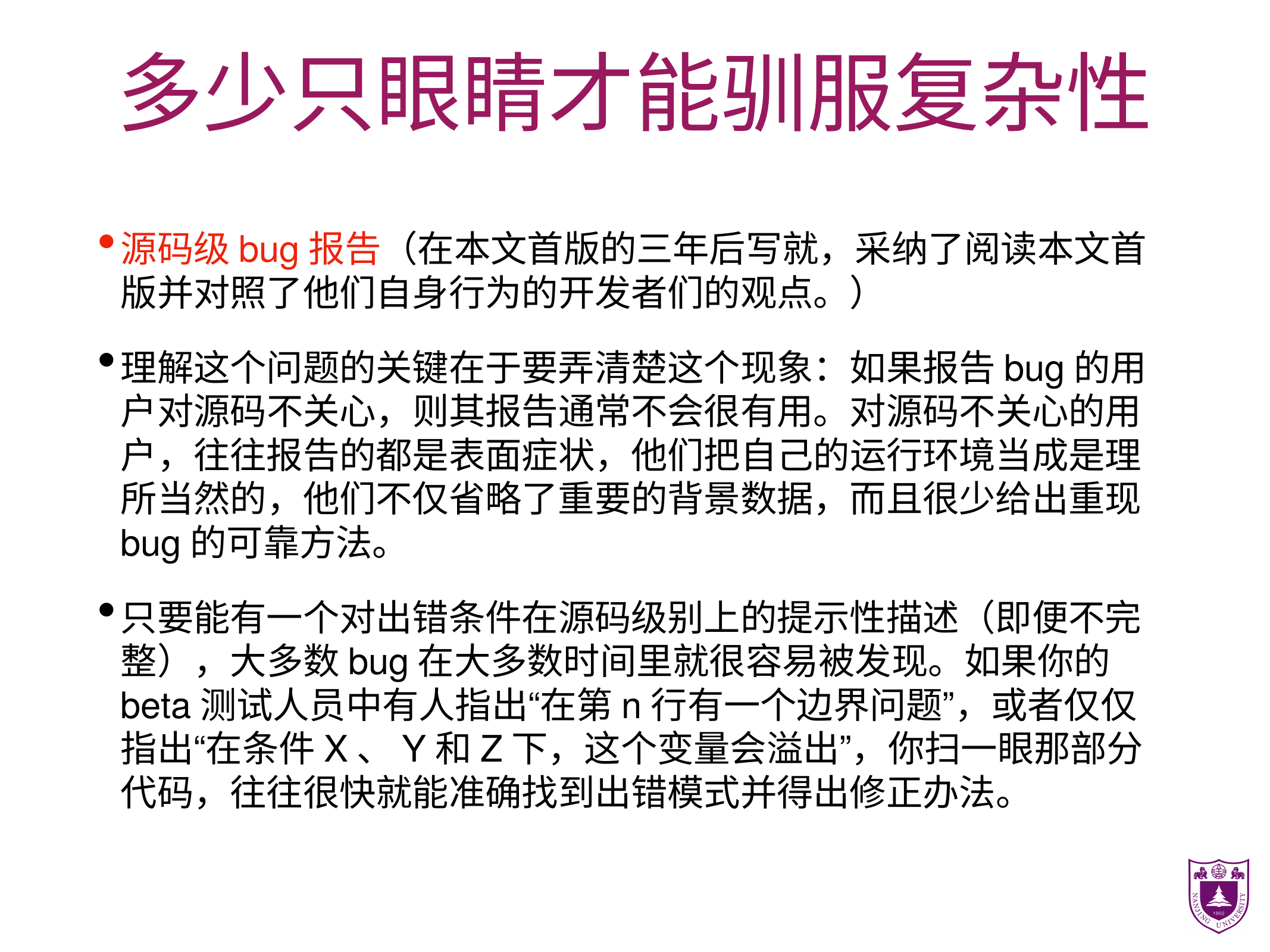

# 多少只眼睛才能驯服复杂性
源码级bug报告（在本文首版的三年后写就，采纳了阅读本文首版并对照了他们自身行为的开发者们的观点。）
理解这个问题的关键在于要弄清楚这个现象：如果报告bug的用户对源码不关心，则其报告通常不会很有用。对源码不关心的用户，往往报告的都是表面症状，他们把自己的运行环境当成是理所当然的，他们不仅省略了重要的背景数据，而且很少给出重现bug的可靠方法。
只要能有一个对出错条件在源码级别上的提示性描述（即便不完整），大多数bug在大多数时间里就很容易被发现。如果你的beta测试人员中有人指出“在第n行有一个边界问题”，或者仅仅指出“在条件X、Y和Z下，这个变量会溢出”，你扫一眼那部分代码，往往很快就能准确找到出错模式并得出修正办法。